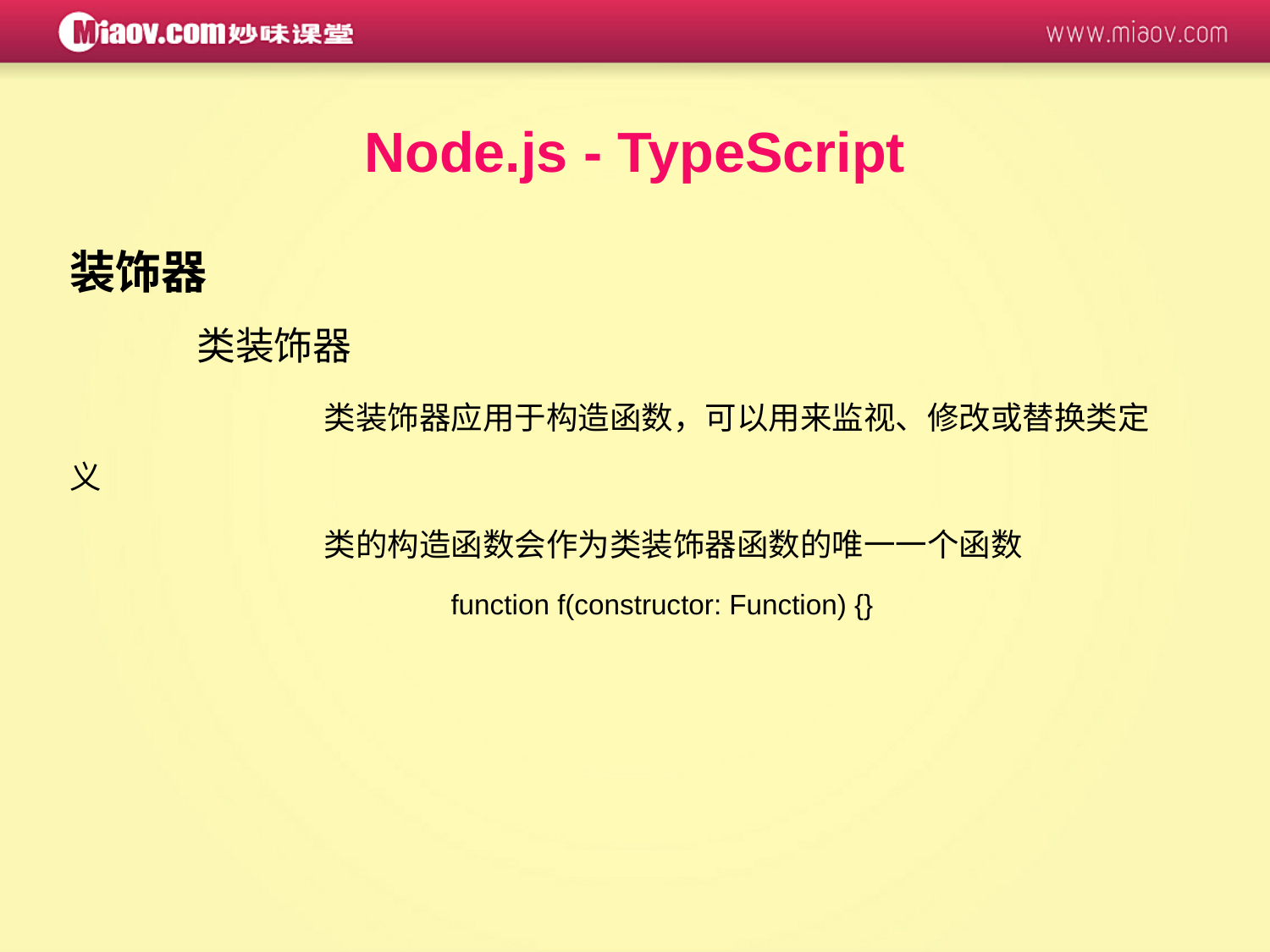

Node.js - TypeScript
装饰器
	类装饰器
		类装饰器应用于构造函数，可以用来监视、修改或替换类定义
		类的构造函数会作为类装饰器函数的唯一一个函数
			function f(constructor: Function) {}